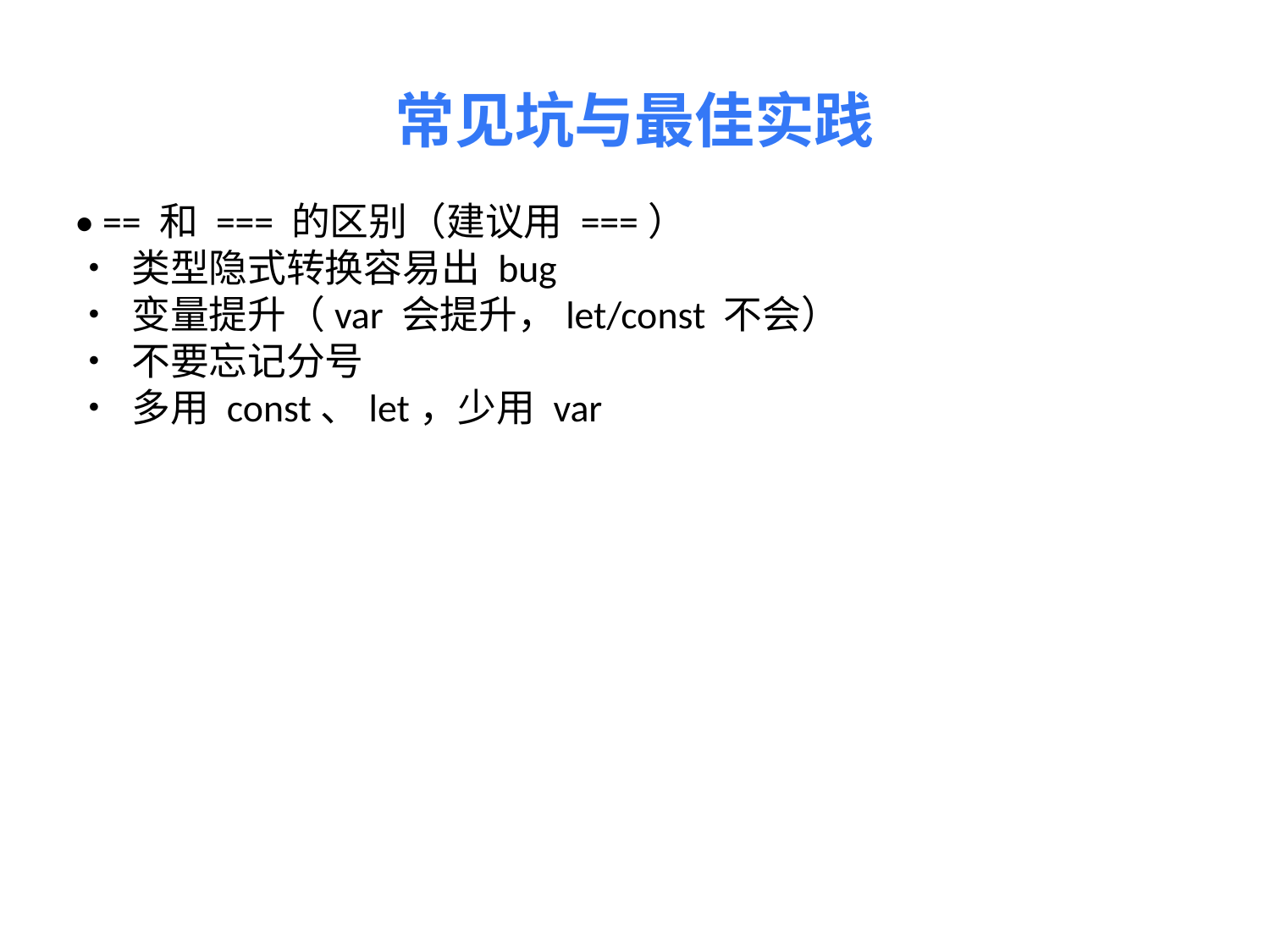

常见坑与最佳实践

• == 和 === 的区别（建议用 ===）
• 类型隐式转换容易出 bug
• 变量提升（var 会提升，let/const 不会）
• 不要忘记分号
• 多用 const、let，少用 var